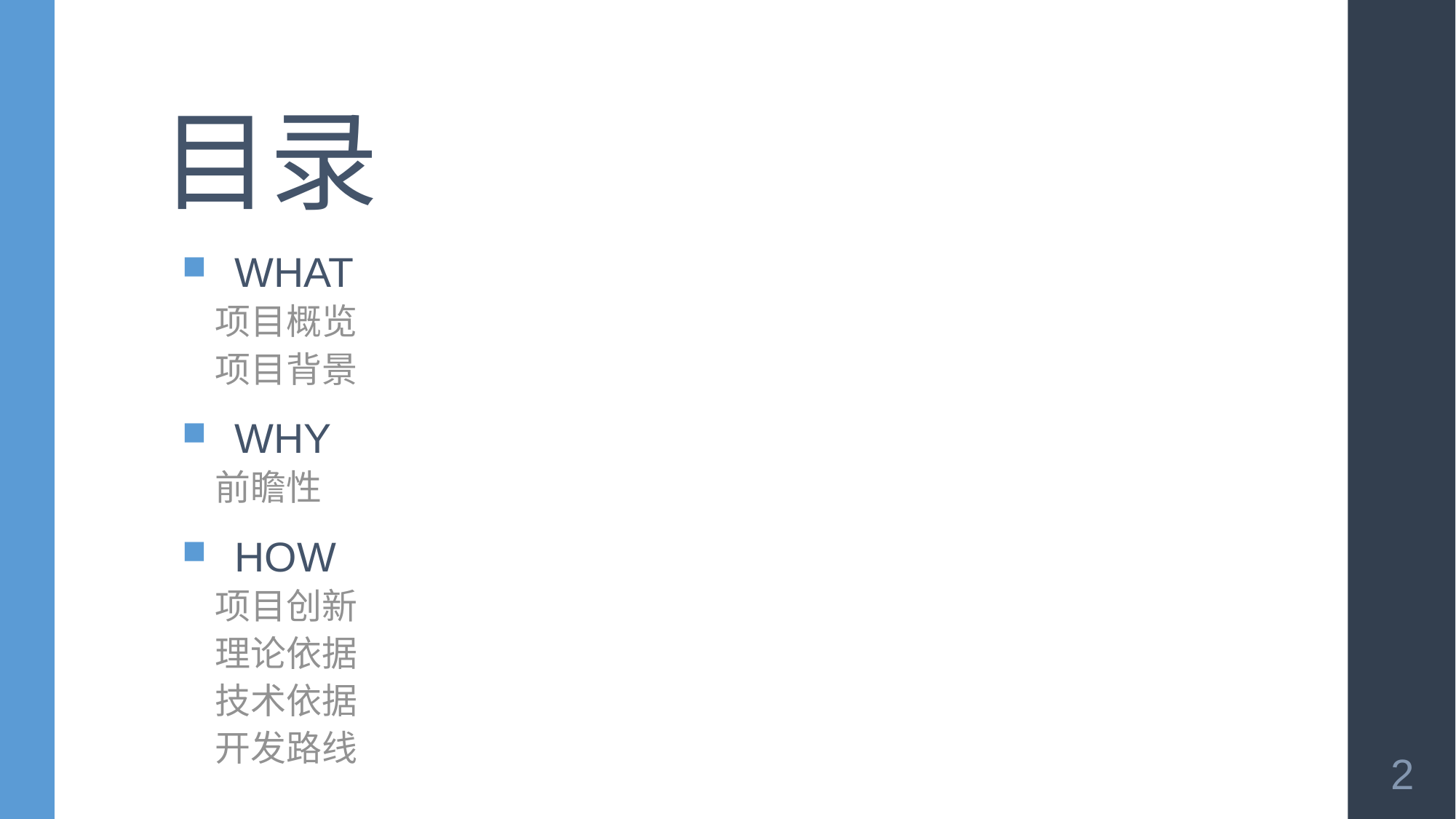

# 目录
WHAT
项目概览
项目背景
WHY
前瞻性
HOW
项目创新
理论依据
技术依据
开发路线
2